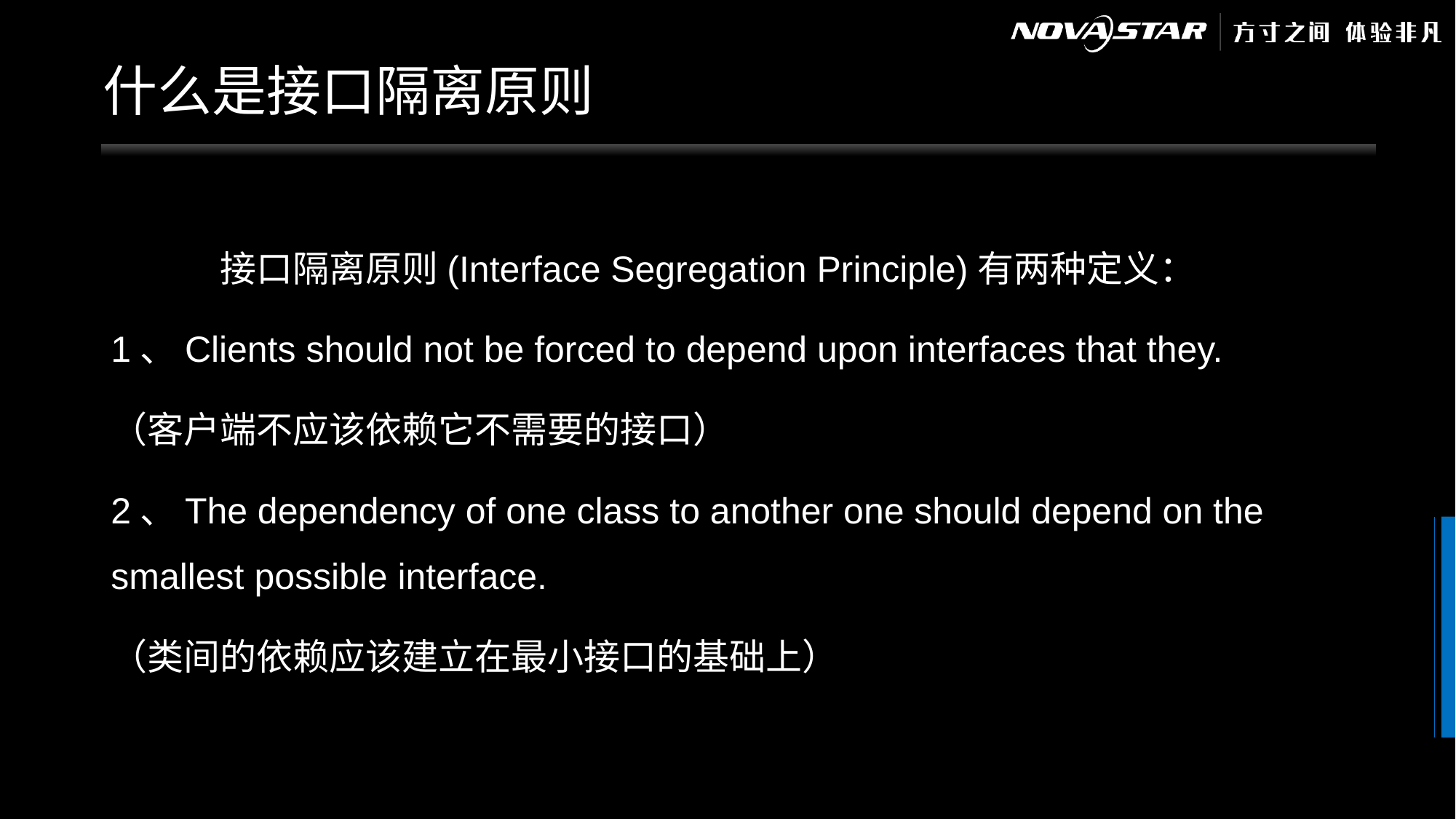

# 什么是接口隔离原则

	接口隔离原则(Interface Segregation Principle)有两种定义：
1、Clients should not be forced to depend upon interfaces that they.
（客户端不应该依赖它不需要的接口）
2、The dependency of one class to another one should depend on the smallest possible interface.
（类间的依赖应该建立在最小接口的基础上）